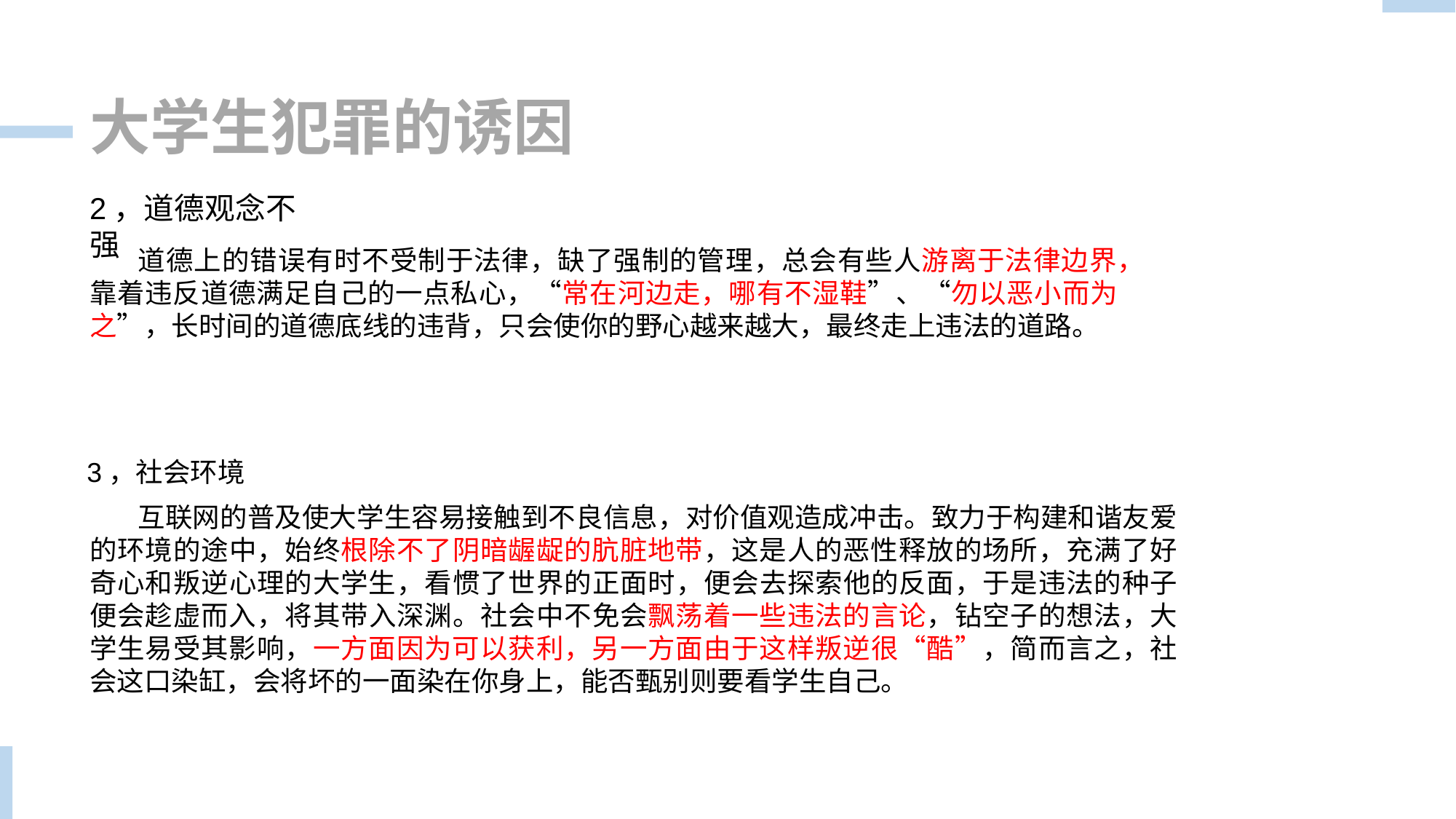

大学生犯罪的诱因
2，道德观念不强
道德上的错误有时不受制于法律，缺了强制的管理，总会有些人游离于法律边界，靠着违反道德满足自己的一点私心，“常在河边走，哪有不湿鞋”、“勿以恶小而为之”，长时间的道德底线的违背，只会使你的野心越来越大，最终走上违法的道路。

3，社会环境
互联网的普及使大学生容易接触到不良信息，对价值观造成冲击。致力于构建和谐友爱的环境的途中，始终根除不了阴暗龌龊的肮脏地带，这是人的恶性释放的场所，充满了好奇心和叛逆心理的大学生，看惯了世界的正面时，便会去探索他的反面，于是违法的种子便会趁虚而入，将其带入深渊。社会中不免会飘荡着一些违法的言论，钻空子的想法，大学生易受其影响，一方面因为可以获利，另一方面由于这样叛逆很“酷”，简而言之，社会这口染缸，会将坏的一面染在你身上，能否甄别则要看学生自己。